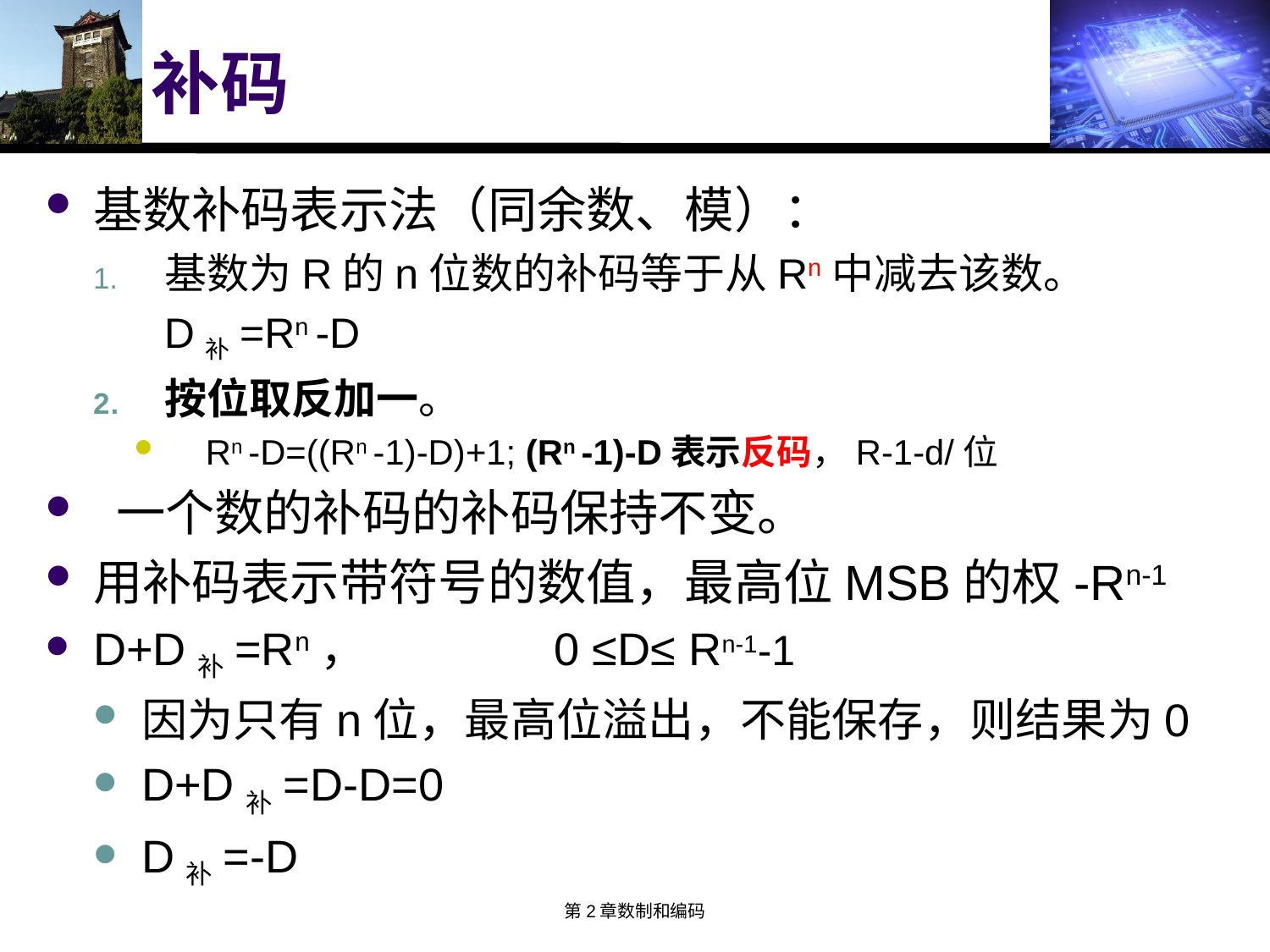

# 补码
基数补码表示法（同余数、模）：
基数为R的n位数的补码等于从Rn中减去该数。
      D补=Rn -D
按位取反加一。
Rn -D=((Rn -1)-D)+1; (Rn -1)-D表示反码，R-1-d/位
一个数的补码的补码保持不变。
用补码表示带符号的数值，最高位MSB的权-Rn-1
D+D补=Rn，                 0 ≤D≤ Rn-1-1
因为只有n位，最高位溢出，不能保存，则结果为0
D+D补=D-D=0
D补=-D

第2章数制和编码
26